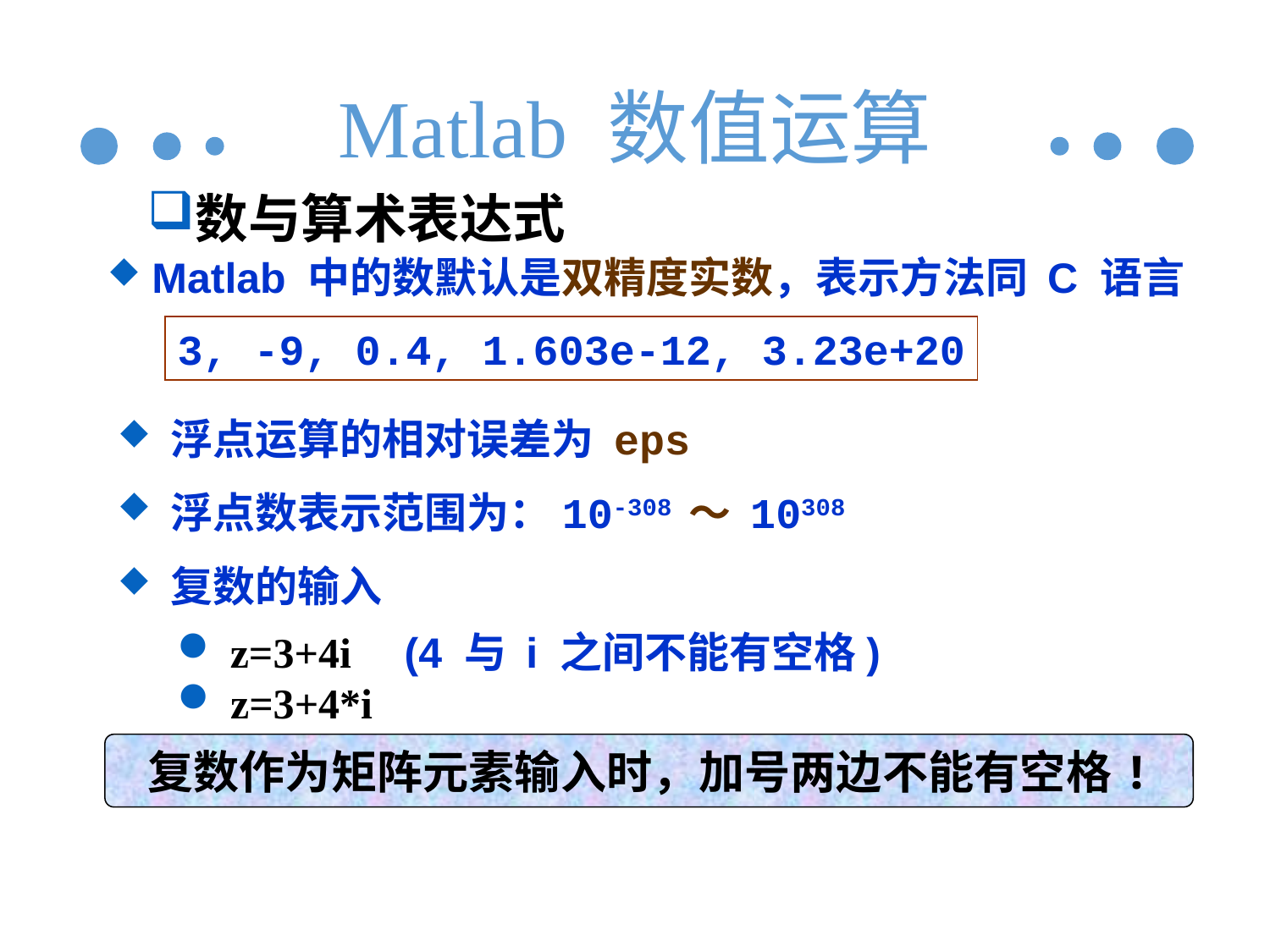

# Matlab 数值运算
数与算术表达式
 Matlab 中的数默认是双精度实数，表示方法同 C 语言
3, -9, 0.4, 1.603e-12, 3.23e+20
 浮点运算的相对误差为 eps
 浮点数表示范围为：10-308 ～ 10308
 复数的输入
 z=3+4i     (4 与 i 之间不能有空格)
 z=3+4*i
复数作为矩阵元素输入时，加号两边不能有空格!
21